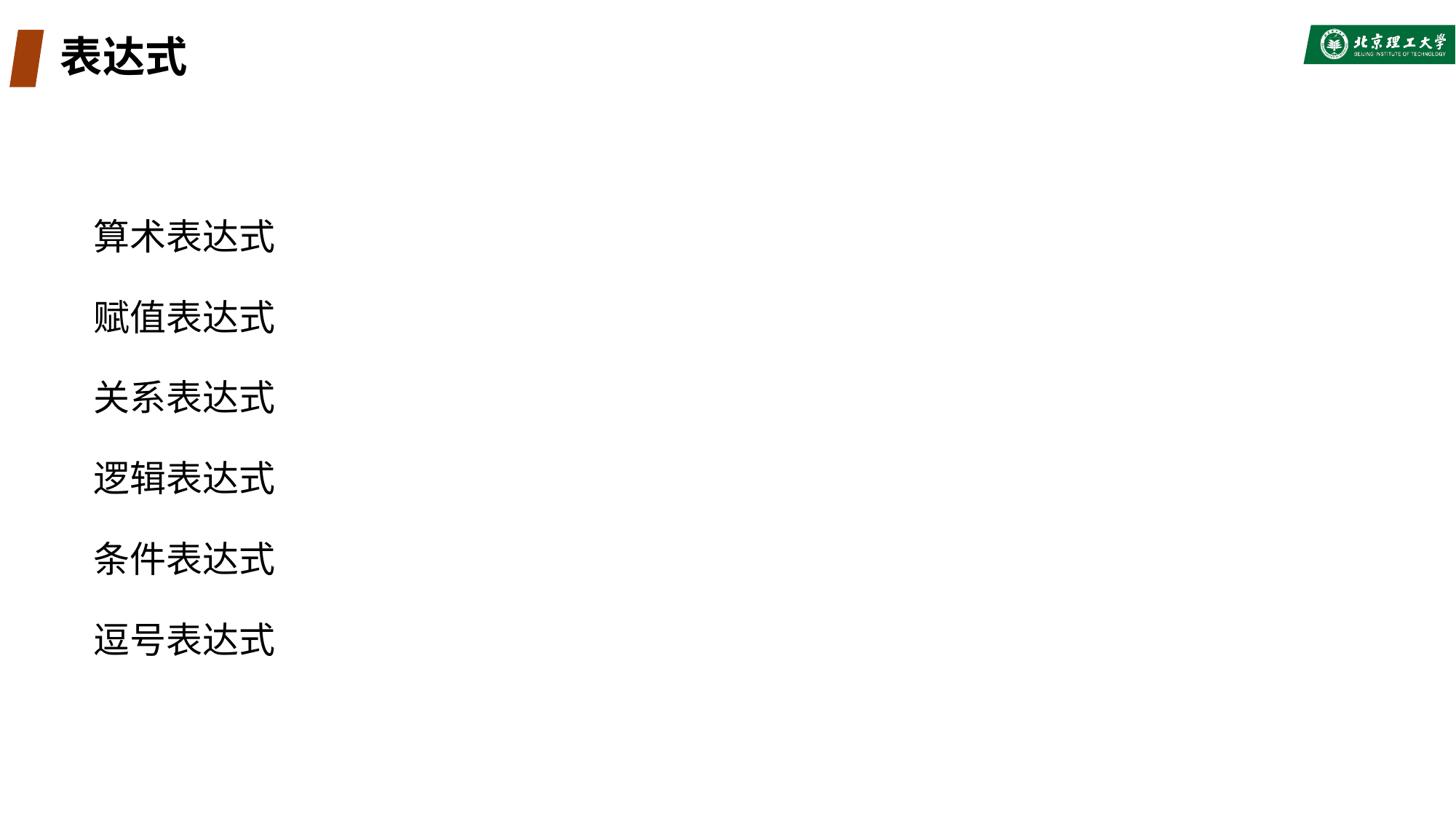

# 表达式
算术表达式
赋值表达式
关系表达式
逻辑表达式
条件表达式
逗号表达式